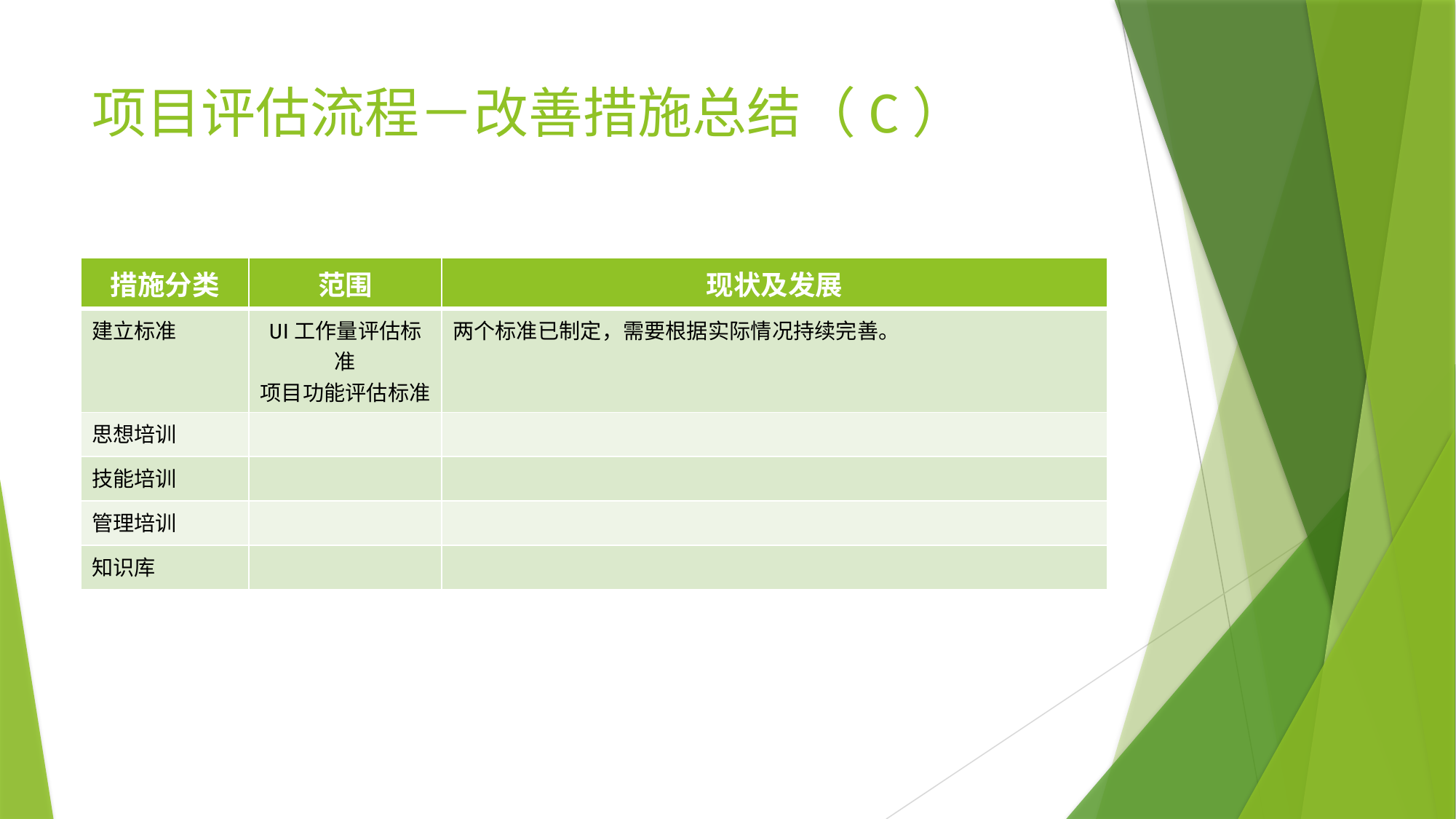

# 项目评估流程－改善措施总结（C）
| 措施分类 | 范围 | 现状及发展 |
| --- | --- | --- |
| 建立标准 | UI工作量评估标准 项目功能评估标准 | 两个标准已制定，需要根据实际情况持续完善。 |
| 思想培训 |  |  |
| 技能培训 |  |  |
| 管理培训 |  |  |
| 知识库 |  |  |